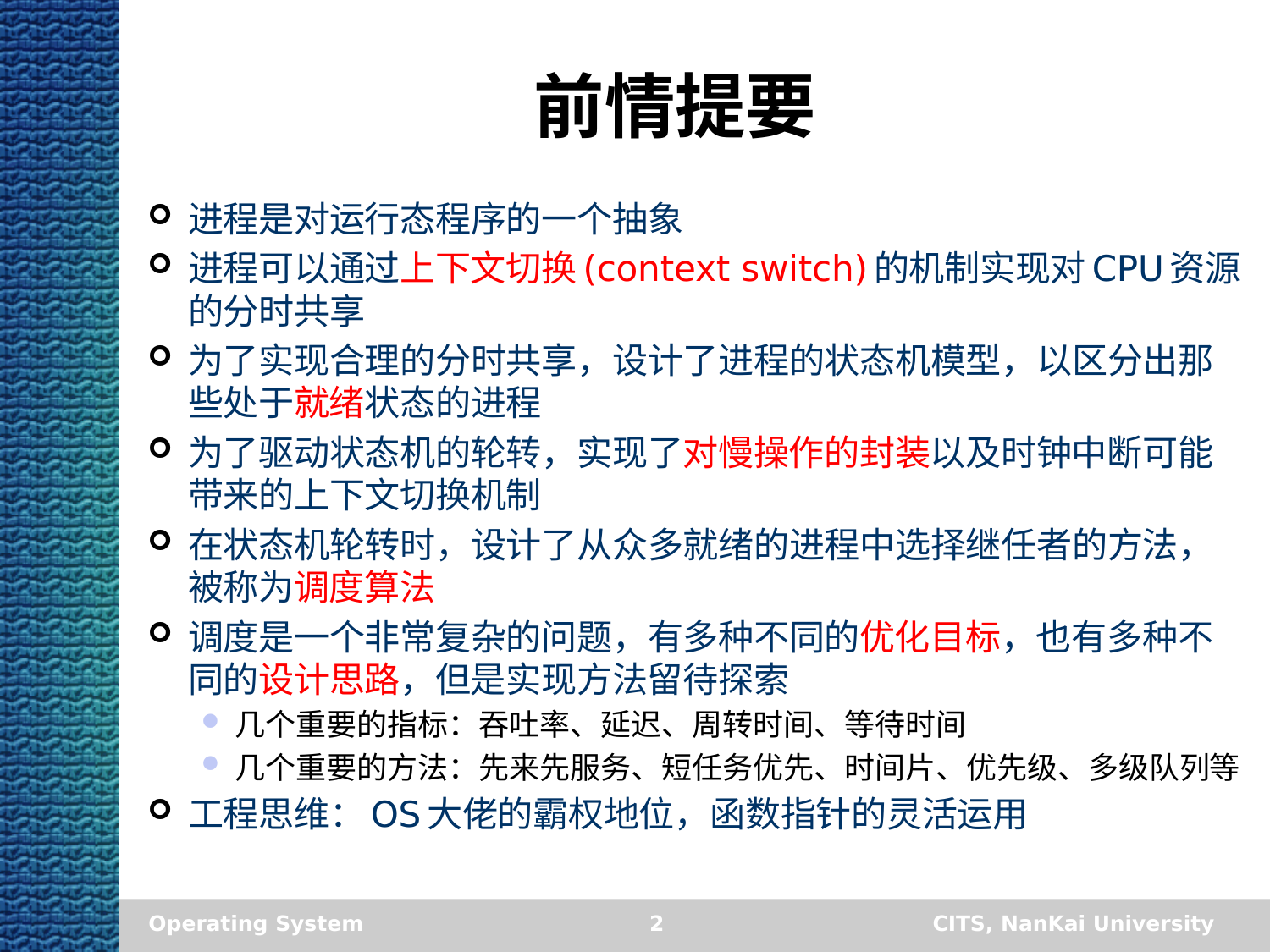

# 前情提要
进程是对运行态程序的一个抽象
进程可以通过上下文切换(context switch)的机制实现对CPU资源的分时共享
为了实现合理的分时共享，设计了进程的状态机模型，以区分出那些处于就绪状态的进程
为了驱动状态机的轮转，实现了对慢操作的封装以及时钟中断可能带来的上下文切换机制
在状态机轮转时，设计了从众多就绪的进程中选择继任者的方法，被称为调度算法
调度是一个非常复杂的问题，有多种不同的优化目标，也有多种不同的设计思路，但是实现方法留待探索
几个重要的指标：吞吐率、延迟、周转时间、等待时间
几个重要的方法：先来先服务、短任务优先、时间片、优先级、多级队列等
工程思维：OS大佬的霸权地位，函数指针的灵活运用
Operating System
2
CITS, NanKai University